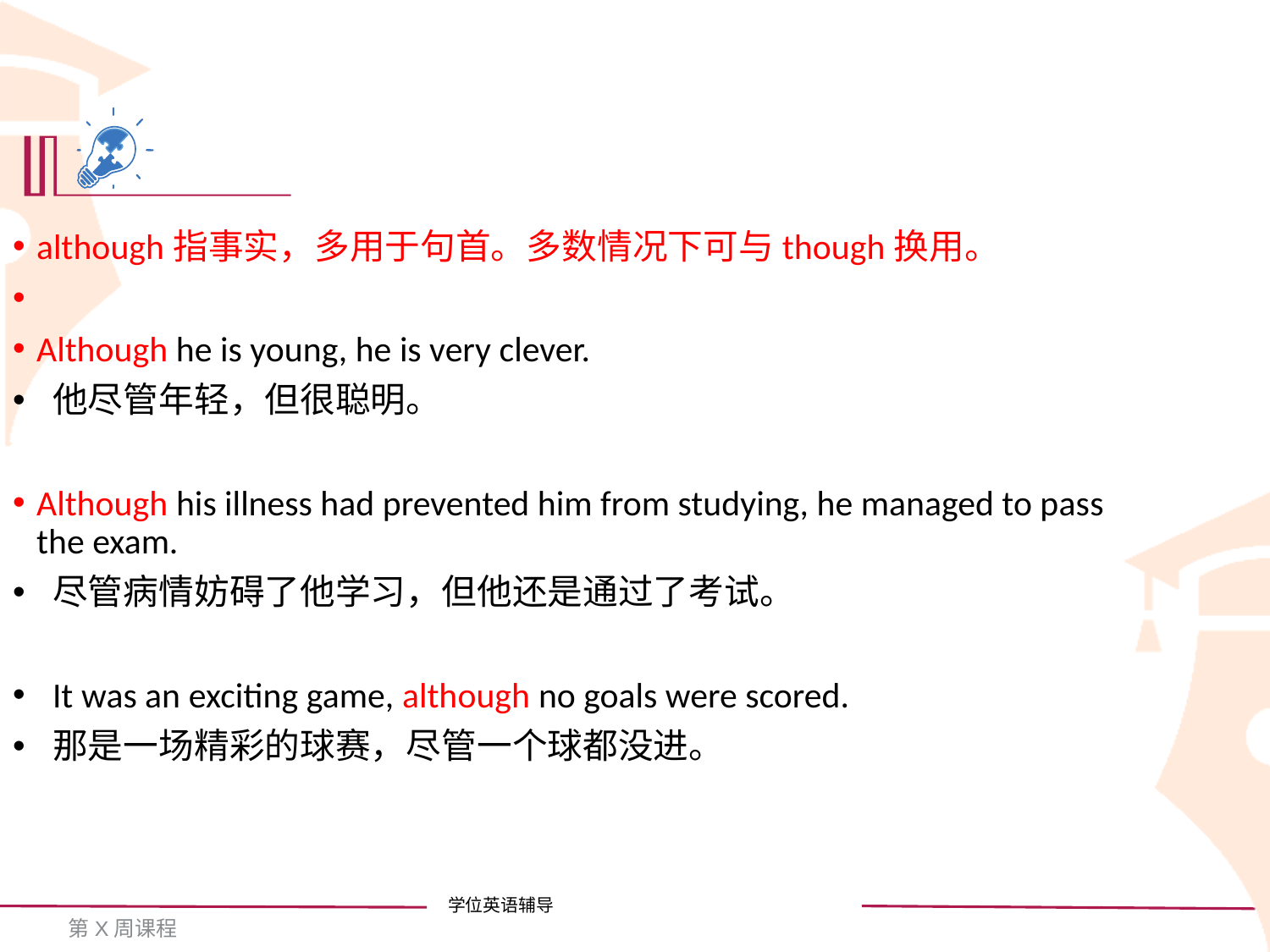

although指事实，多用于句首。多数情况下可与though换用。

Although he is young, he is very clever.
 他尽管年轻，但很聪明。

Although his illness had prevented him from studying, he managed to pass the exam.
 尽管病情妨碍了他学习，但他还是通过了考试。

  It was an exciting game, although no goals were scored.
 那是一场精彩的球赛，尽管一个球都没进。